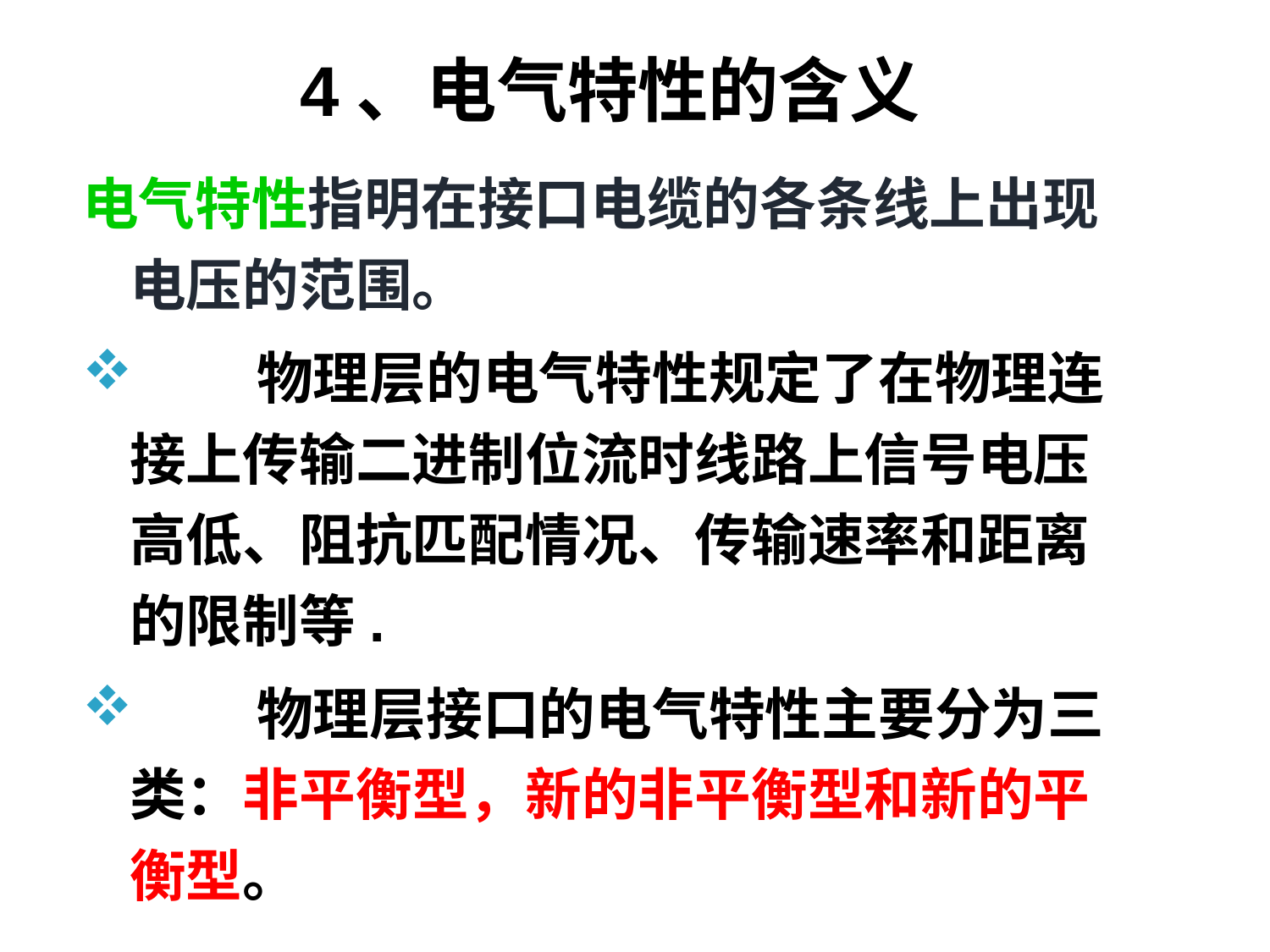

# 4、电气特性的含义
电气特性指明在接口电缆的各条线上出现电压的范围。
	物理层的电气特性规定了在物理连接上传输二进制位流时线路上信号电压高低、阻抗匹配情况、传输速率和距离的限制等.
	物理层接口的电气特性主要分为三类：非平衡型，新的非平衡型和新的平衡型。